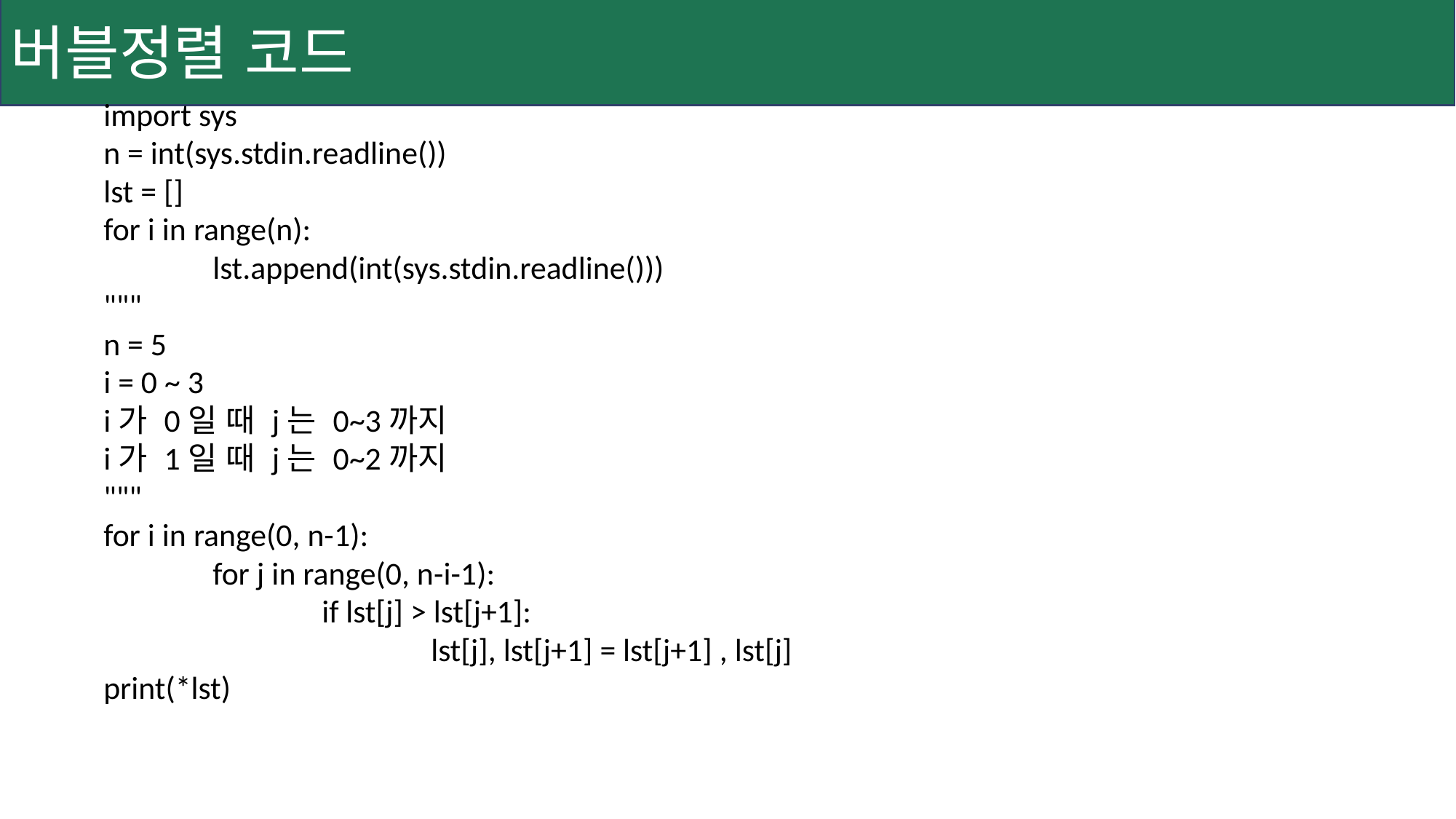

버블정렬 코드
import sys
n = int(sys.stdin.readline())
lst = []
for i in range(n):
	lst.append(int(sys.stdin.readline()))
"""
n = 5
i = 0 ~ 3
i가 0일 때 j는 0~3까지
i가 1일 때 j는 0~2까지
"""
for i in range(0, n-1):
	for j in range(0, n-i-1):
		if lst[j] > lst[j+1]:
			lst[j], lst[j+1] = lst[j+1] , lst[j]
print(*lst)